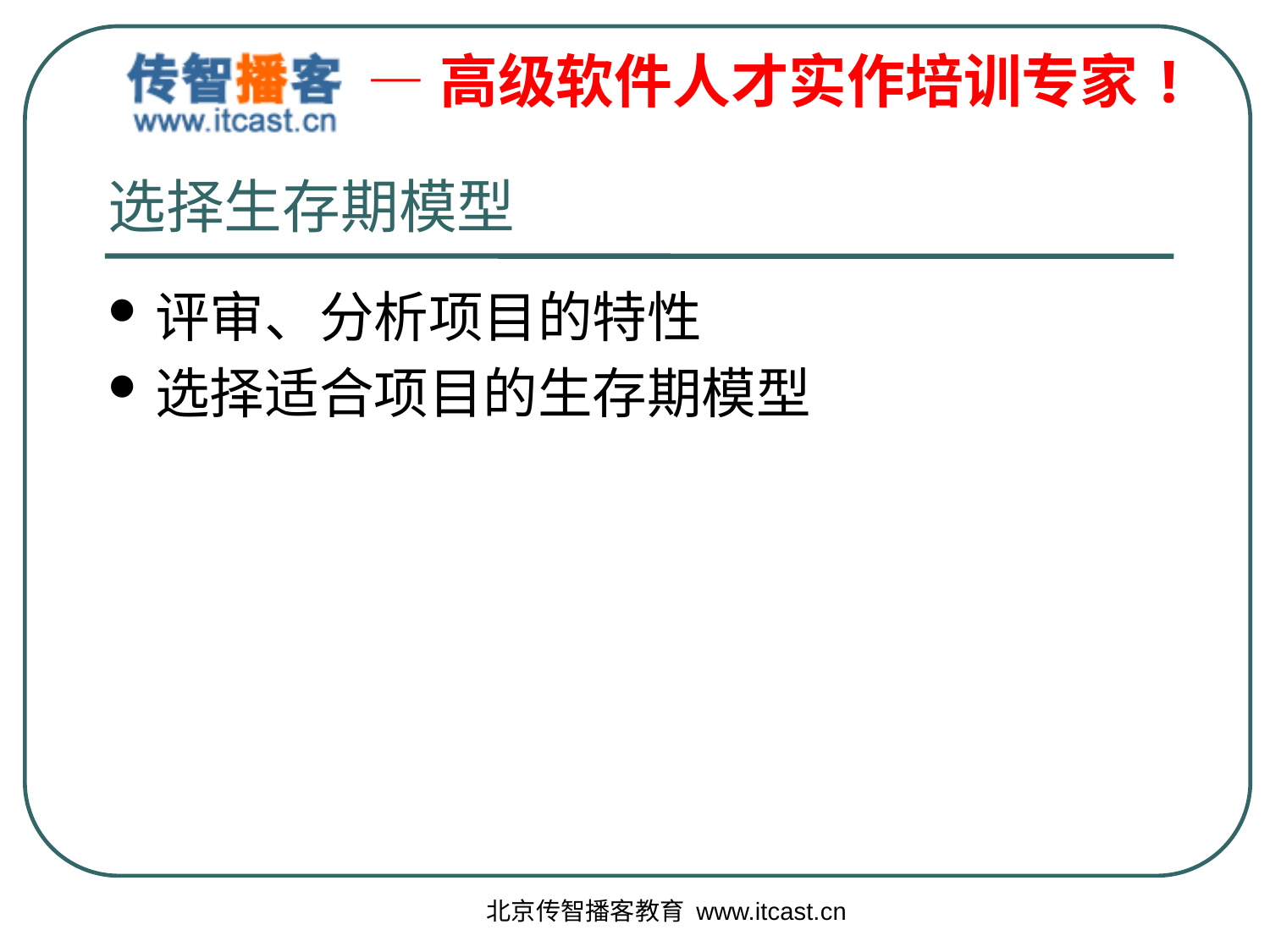

# 选择生存期模型
评审、分析项目的特性
选择适合项目的生存期模型

北京传智播客教育 www.itcast.cn